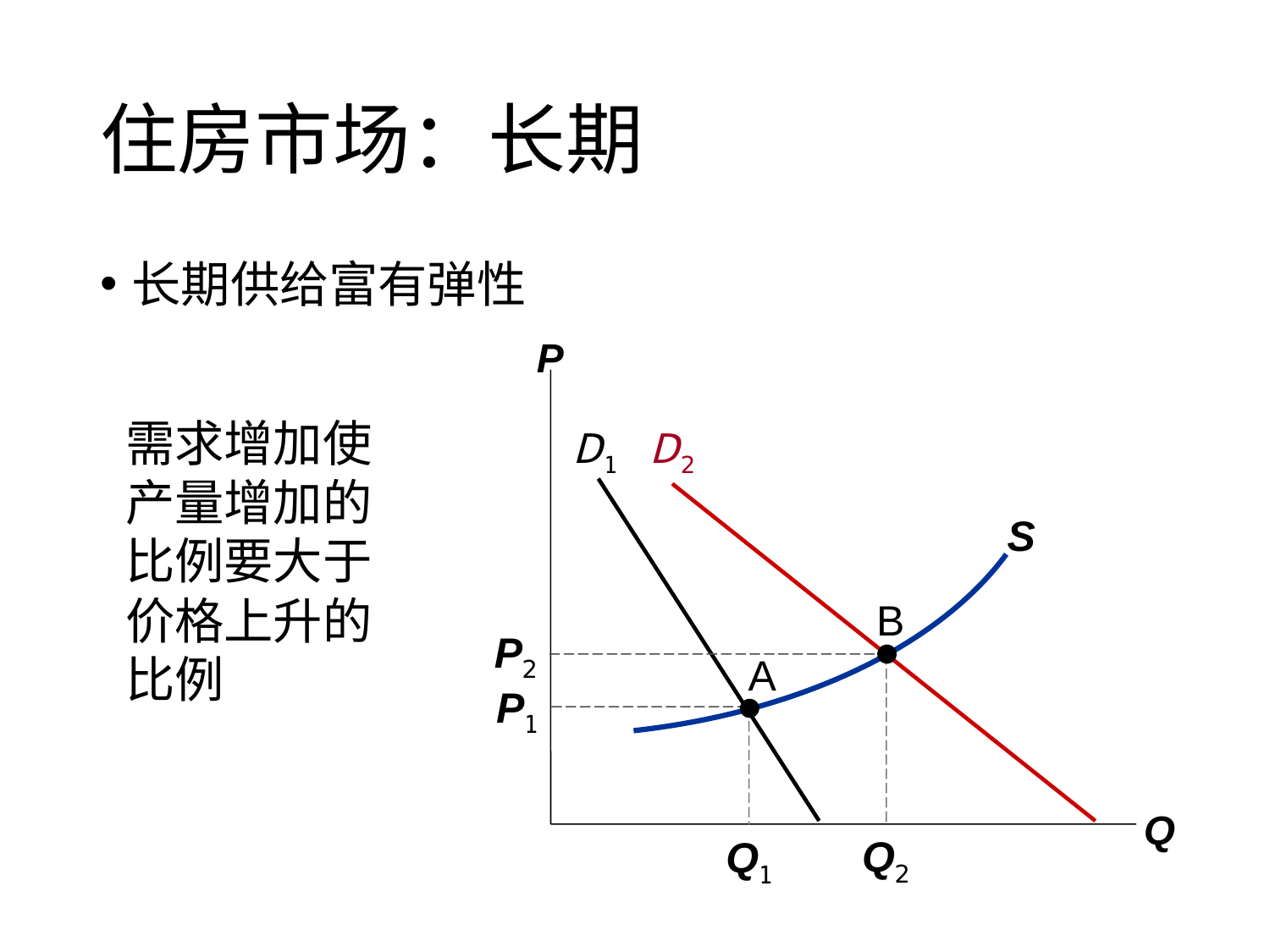

# 住房市场：长期
长期供给富有弹性
P

Q
需求增加使产量增加的比例要大于价格上升的比例
D1

D2

S
B
P2

Q2
A

P1

Q1